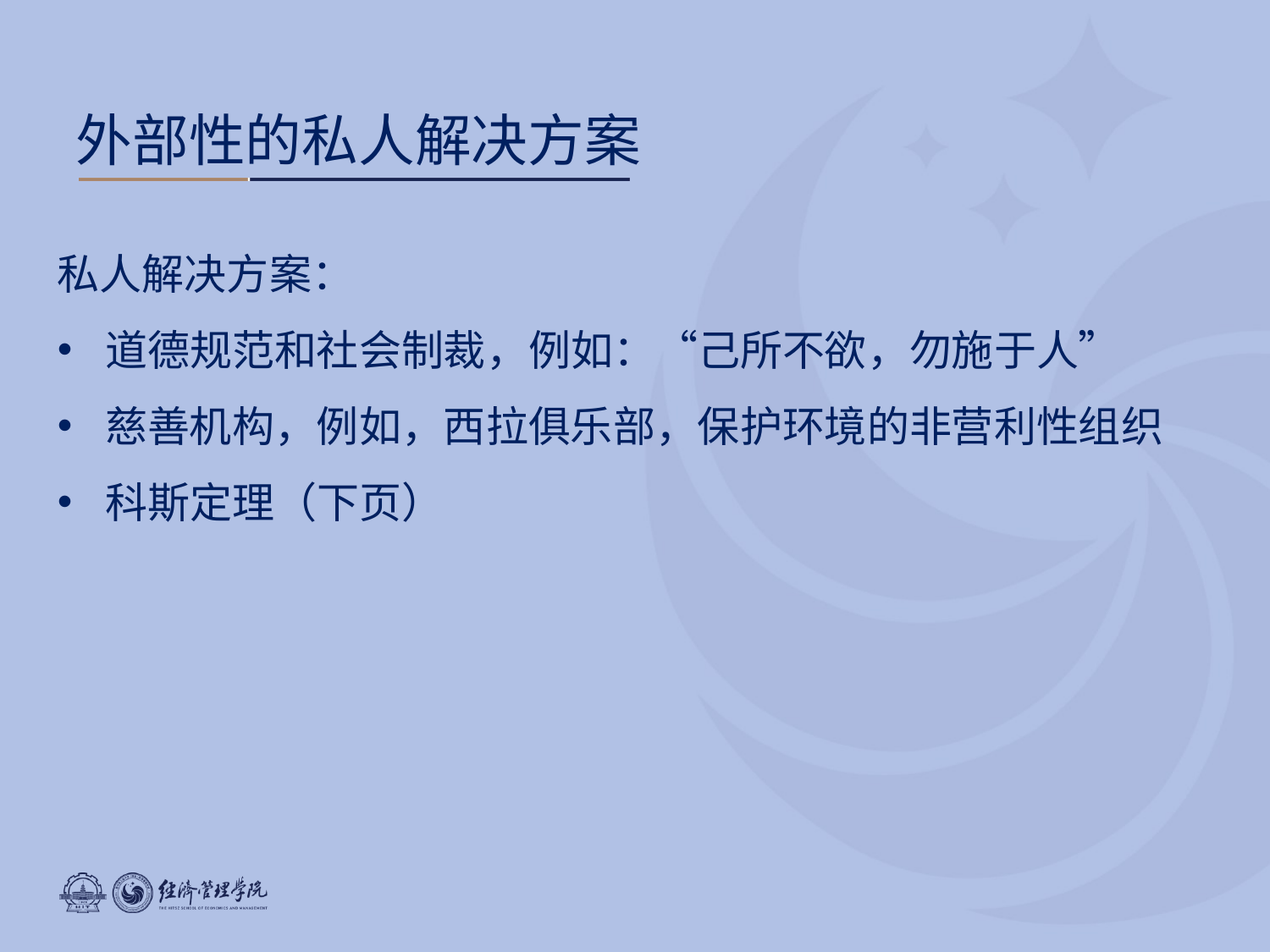

# 外部性的私人解决方案
私人解决方案：
道德规范和社会制裁，例如：“己所不欲，勿施于人”
慈善机构，例如，西拉俱乐部，保护环境的非营利性组织
科斯定理（下页）